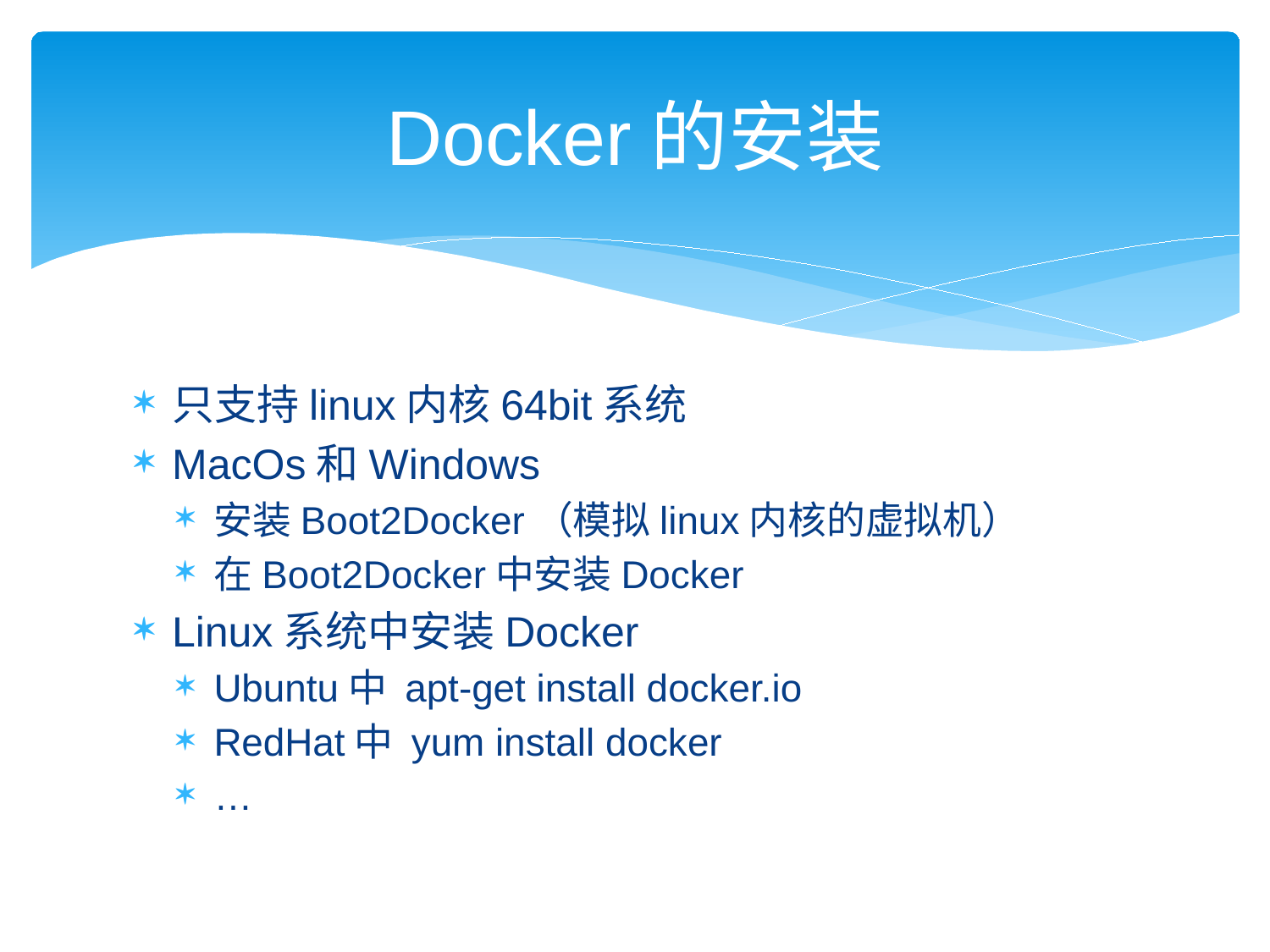

# Docker的安装
只支持linux内核64bit系统
MacOs和Windows
安装Boot2Docker（模拟linux内核的虚拟机）
在Boot2Docker中安装Docker
Linux系统中安装Docker
Ubuntu中 apt-get install docker.io
RedHat中 yum install docker
…